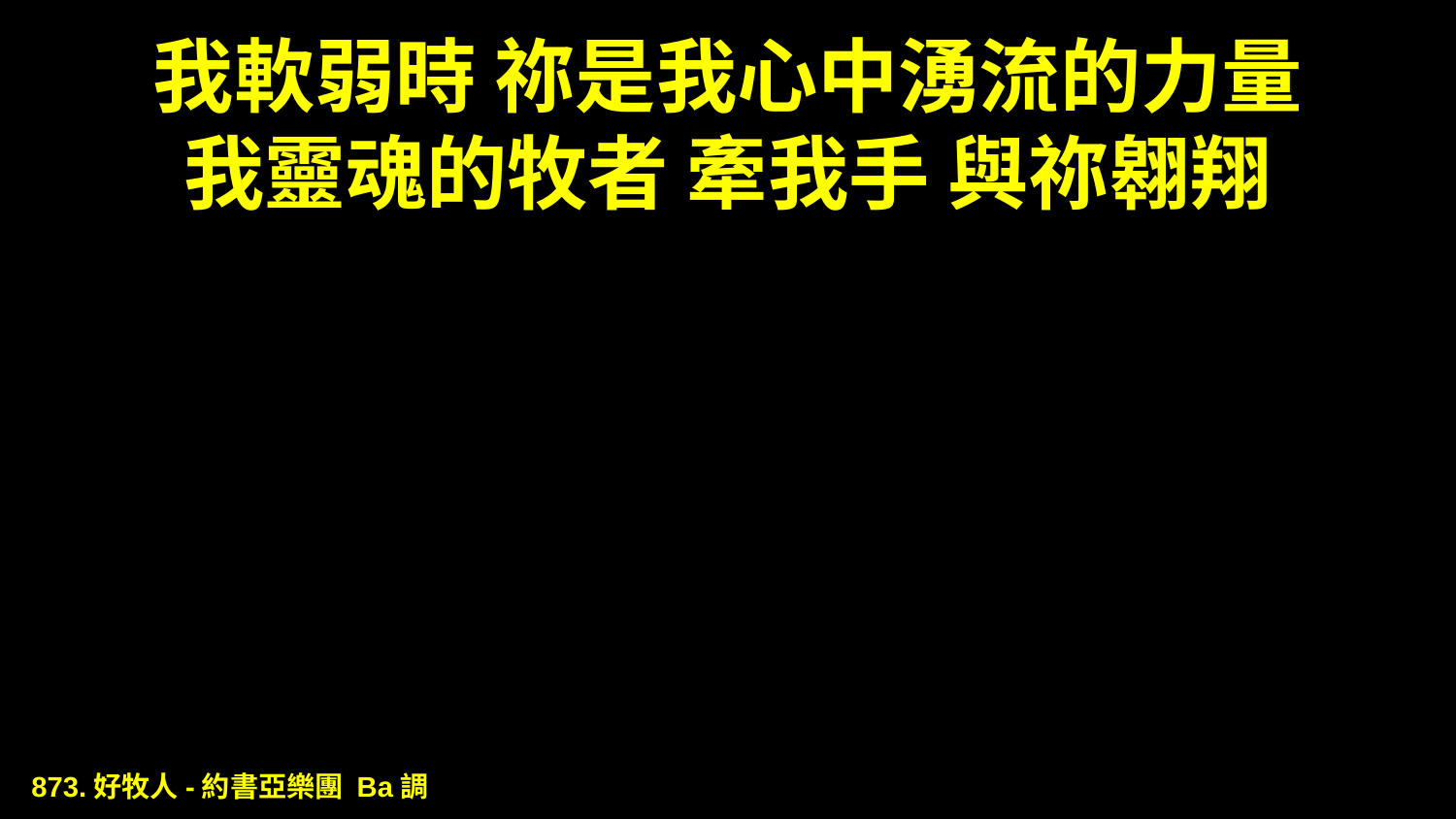

# 我軟弱時 祢是我心中湧流的力量 我靈魂的牧者 牽我手 與祢翱翔
873.好牧人-約書亞樂團 Ba調